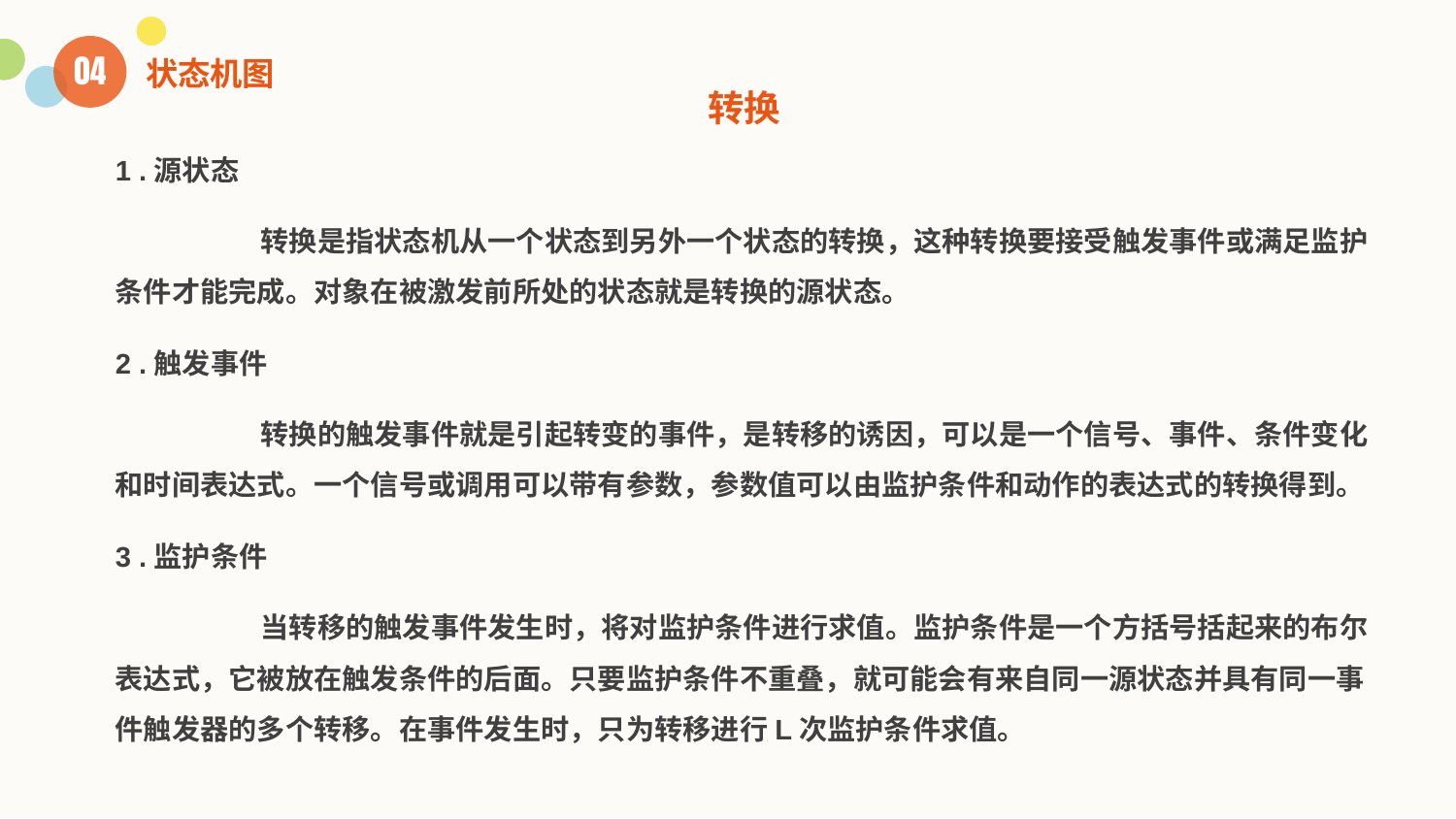

04
状态机图

转换
1 .源状态
	转换是指状态机从一个状态到另外一个状态的转换，这种转换要接受触发事件或满足监护条件才能完成。对象在被激发前所处的状态就是转换的源状态。
2 .触发事件
	转换的触发事件就是引起转变的事件，是转移的诱因，可以是一个信号、事件、条件变化 和时间表达式。一个信号或调用可以带有参数，参数值可以由监护条件和动作的表达式的转换得到。
3 .监护条件
	当转移的触发事件发生时，将对监护条件进行求值。监护条件是一个方括号括起来的布尔表达式，它被放在触发条件的后面。只要监护条件不重叠，就可能会有来自同一源状态并具有同一事件触发器的多个转移。在事件发生时，只为转移进行L次监护条件求值。